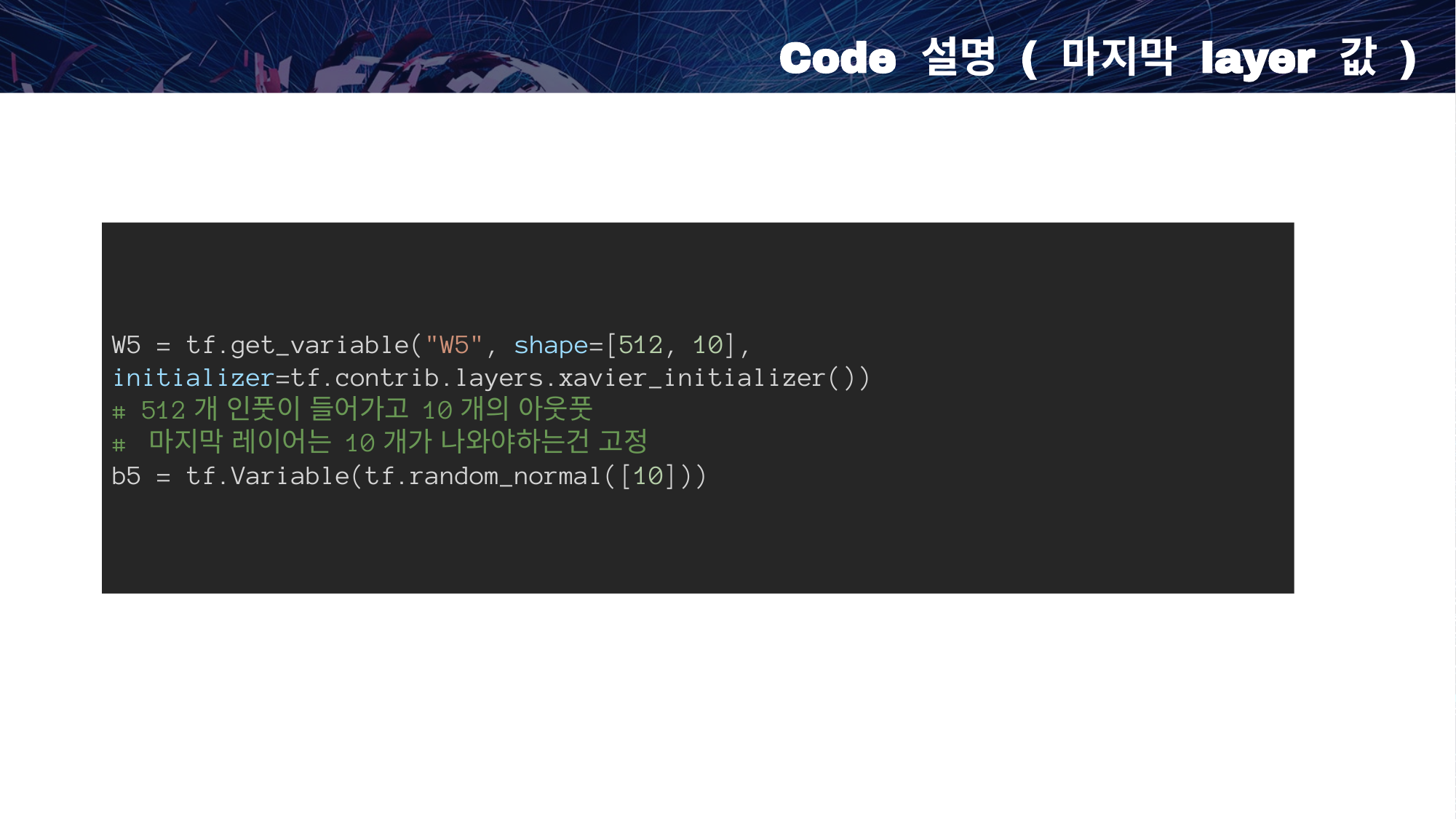

# Code 설명 ( 마지막 layer 값 )

W5 = tf.get_variable("W5", shape=[512, 10], initializer=tf.contrib.layers.xavier_initializer())
# 512개 인풋이 들어가고 10개의 아웃풋
# 마지막 레이어는 10개가 나와야하는건 고정
b5 = tf.Variable(tf.random_normal([10]))